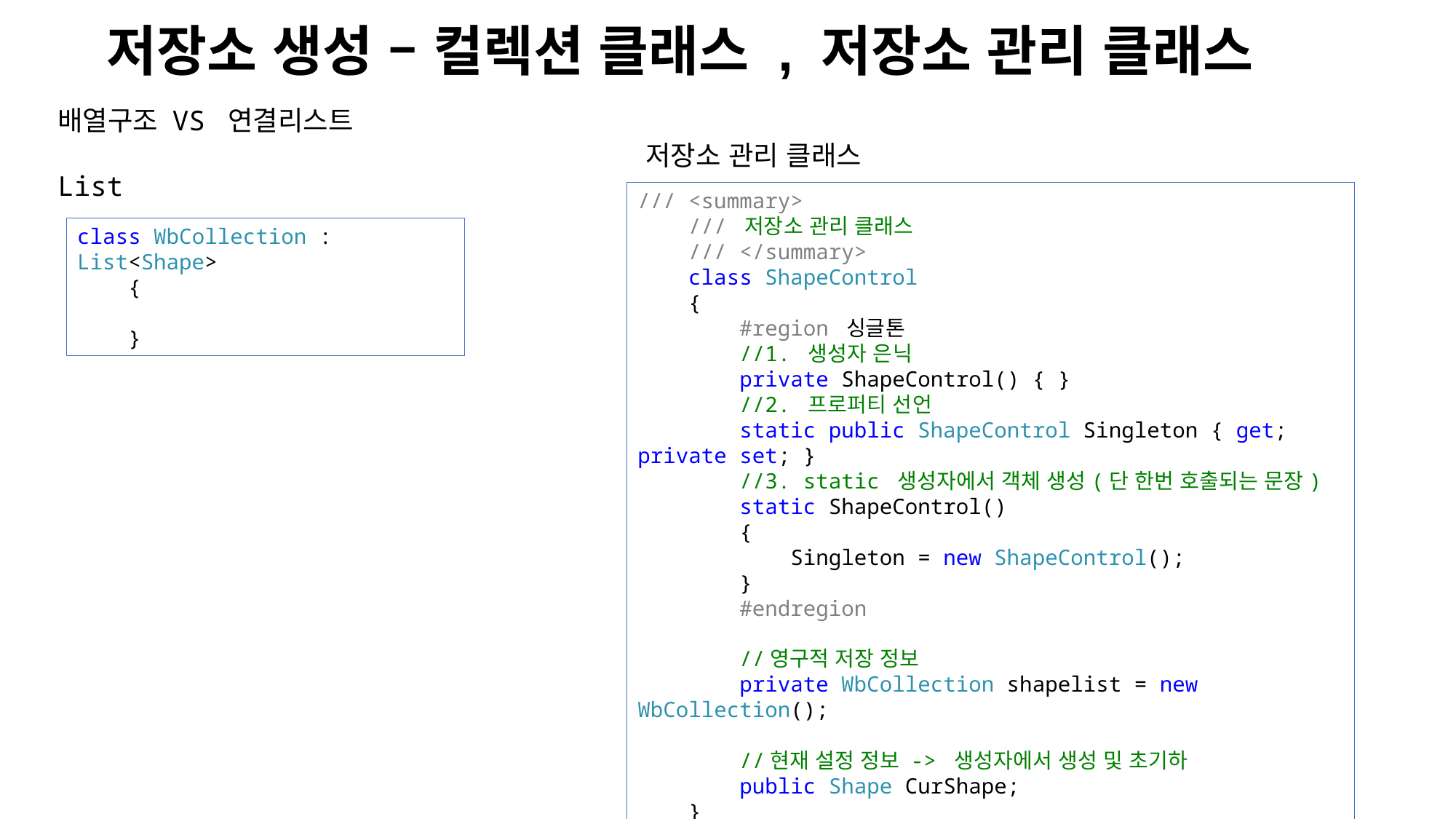

저장소 생성 – 컬렉션 클래스 , 저장소 관리 클래스
배열구조 VS 연결리스트

List
저장소 관리 클래스
/// <summary>
    /// 저장소 관리 클래스
    /// </summary>
    class ShapeControl
    {
        #region 싱글톤
        //1. 생성자 은닉
        private ShapeControl() { }
        //2. 프로퍼티 선언
        static public ShapeControl Singleton { get; private set; }
        //3. static 생성자에서 객체 생성(단 한번 호출되는 문장)
        static ShapeControl()
        {
            Singleton = new ShapeControl();
        }
        #endregion

        //영구적 저장 정보
        private WbCollection shapelist = new WbCollection();

        //현재 설정 정보 -> 생성자에서 생성 및 초기하
        public Shape CurShape;
    }
class WbCollection : List<Shape>
    {

    }